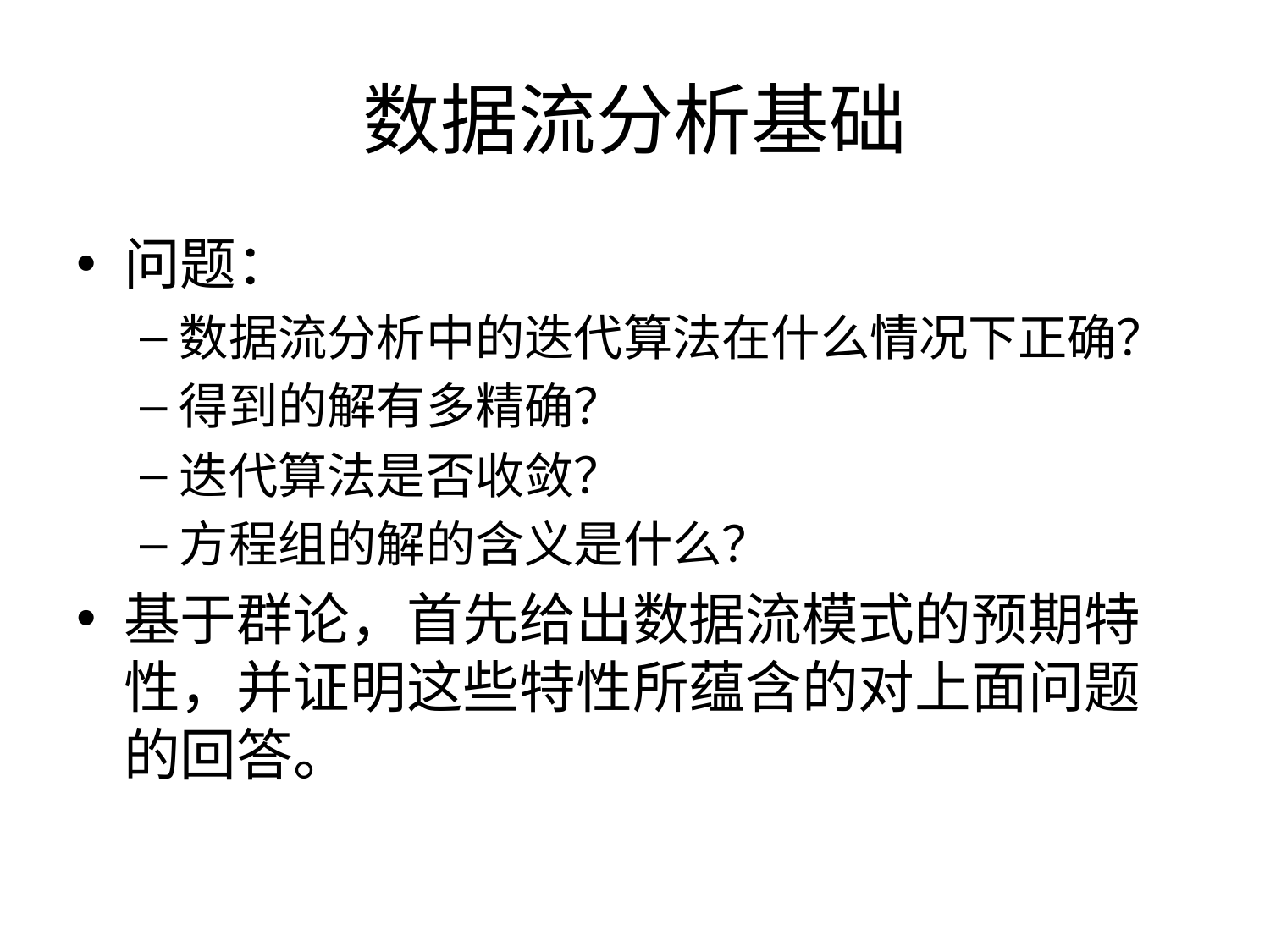

# 数据流分析基础
问题：
数据流分析中的迭代算法在什么情况下正确？
得到的解有多精确？
迭代算法是否收敛？
方程组的解的含义是什么？
基于群论，首先给出数据流模式的预期特性，并证明这些特性所蕴含的对上面问题的回答。